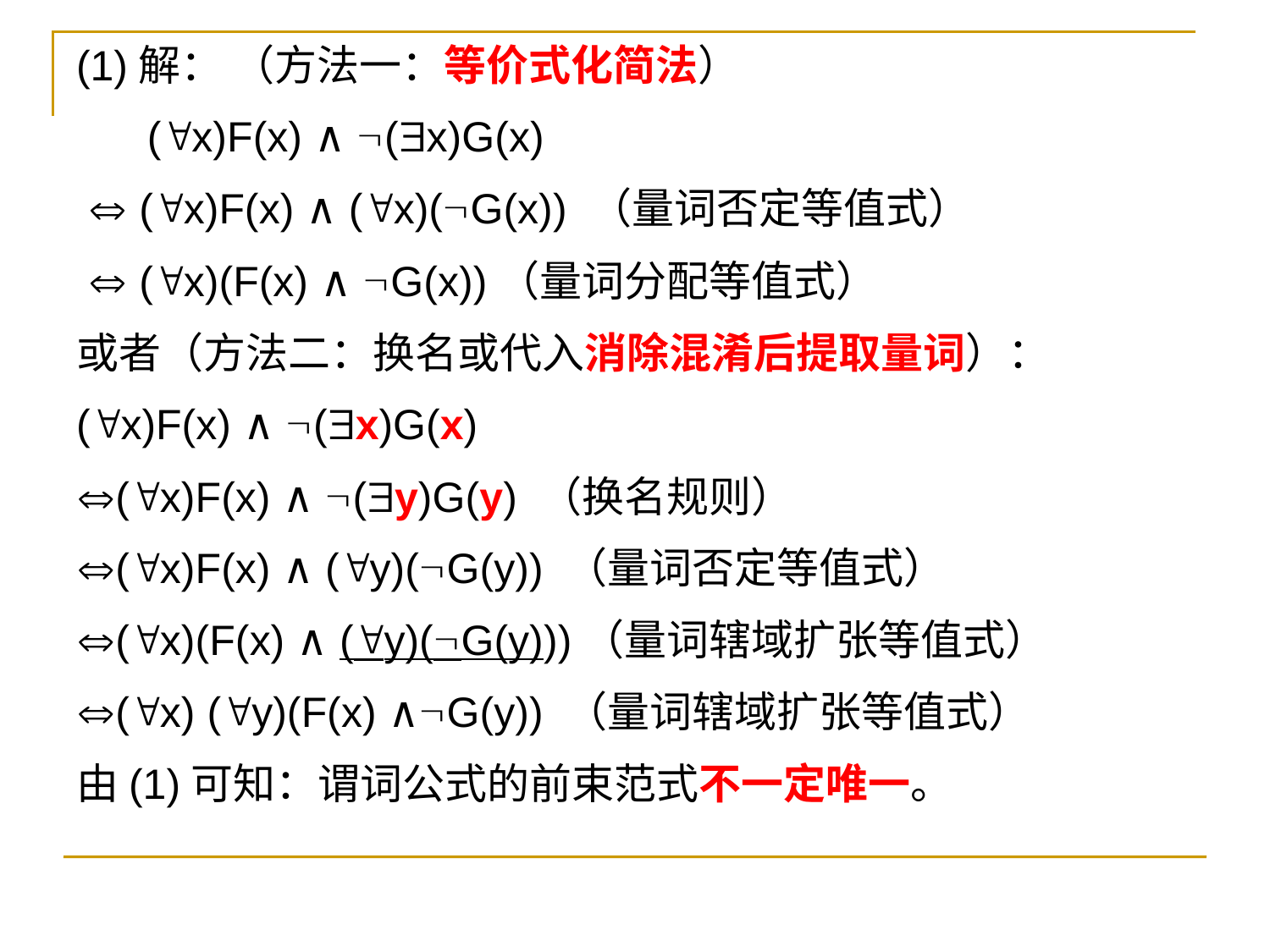

(1)解： （方法一：等价式化简法）
      (∀x)F(x) ∧ ¬(∃x)G(x)
 ⇔ (∀x)F(x) ∧ (∀x)(¬G(x)) （量词否定等值式）
 ⇔ (∀x)(F(x) ∧ ¬G(x))（量词分配等值式）
或者（方法二：换名或代入消除混淆后提取量词）：
(∀x)F(x) ∧ ¬(∃x)G(x)
⇔(∀x)F(x) ∧ ¬(∃y)G(y) （换名规则）
⇔(∀x)F(x) ∧ (∀y)(¬G(y)) （量词否定等值式）
⇔(∀x)(F(x) ∧ (∀y)(¬G(y)))（量词辖域扩张等值式）
⇔(∀x) (∀y)(F(x) ∧¬G(y)) （量词辖域扩张等值式）
由(1)可知：谓词公式的前束范式不一定唯一。